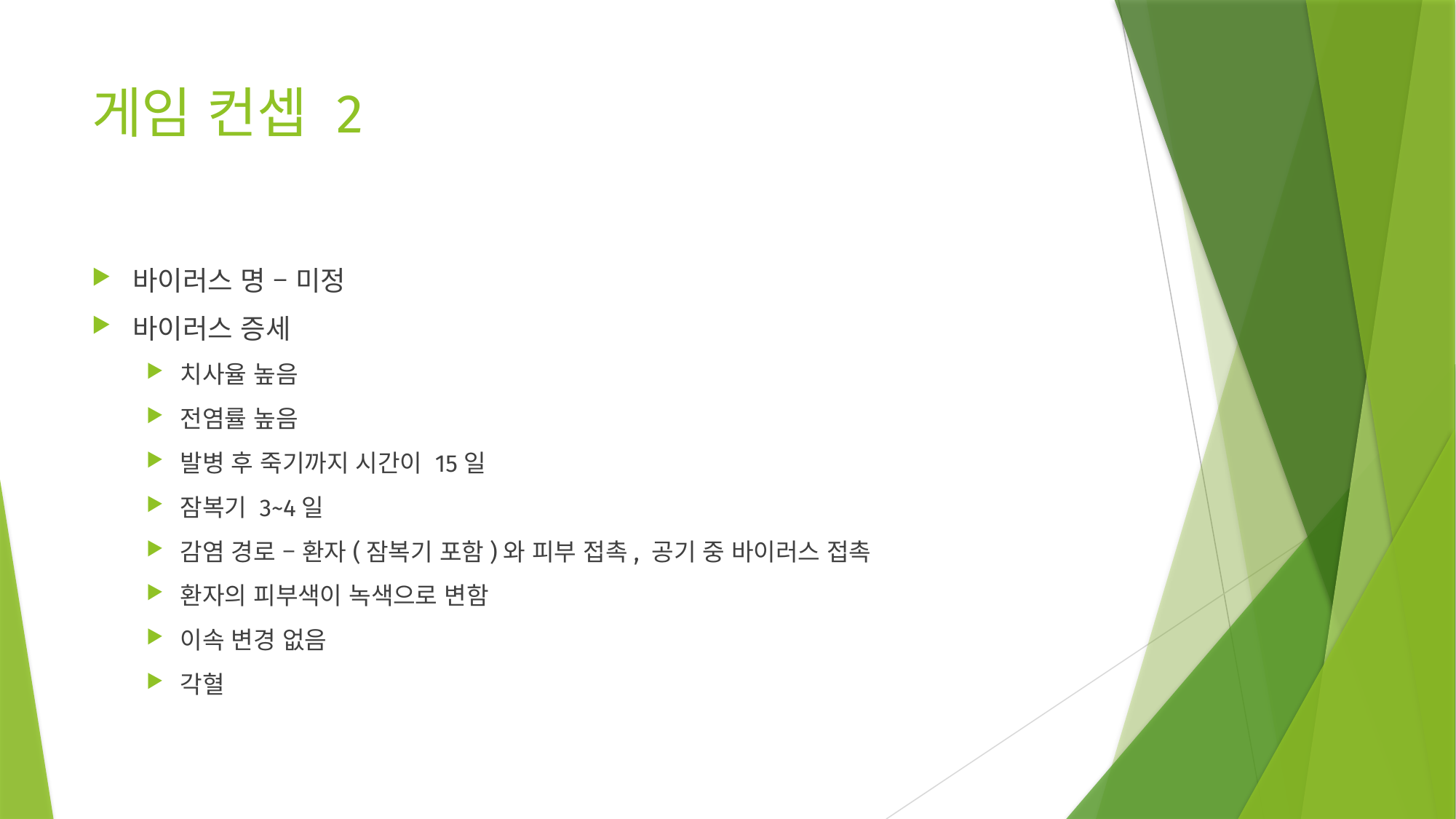

# 게임 컨셉 2
바이러스 명 – 미정
바이러스 증세
치사율 높음
전염률 높음
발병 후 죽기까지 시간이 15일
잠복기 3~4일
감염 경로 – 환자(잠복기 포함)와 피부 접촉, 공기 중 바이러스 접촉
환자의 피부색이 녹색으로 변함
이속 변경 없음
각혈